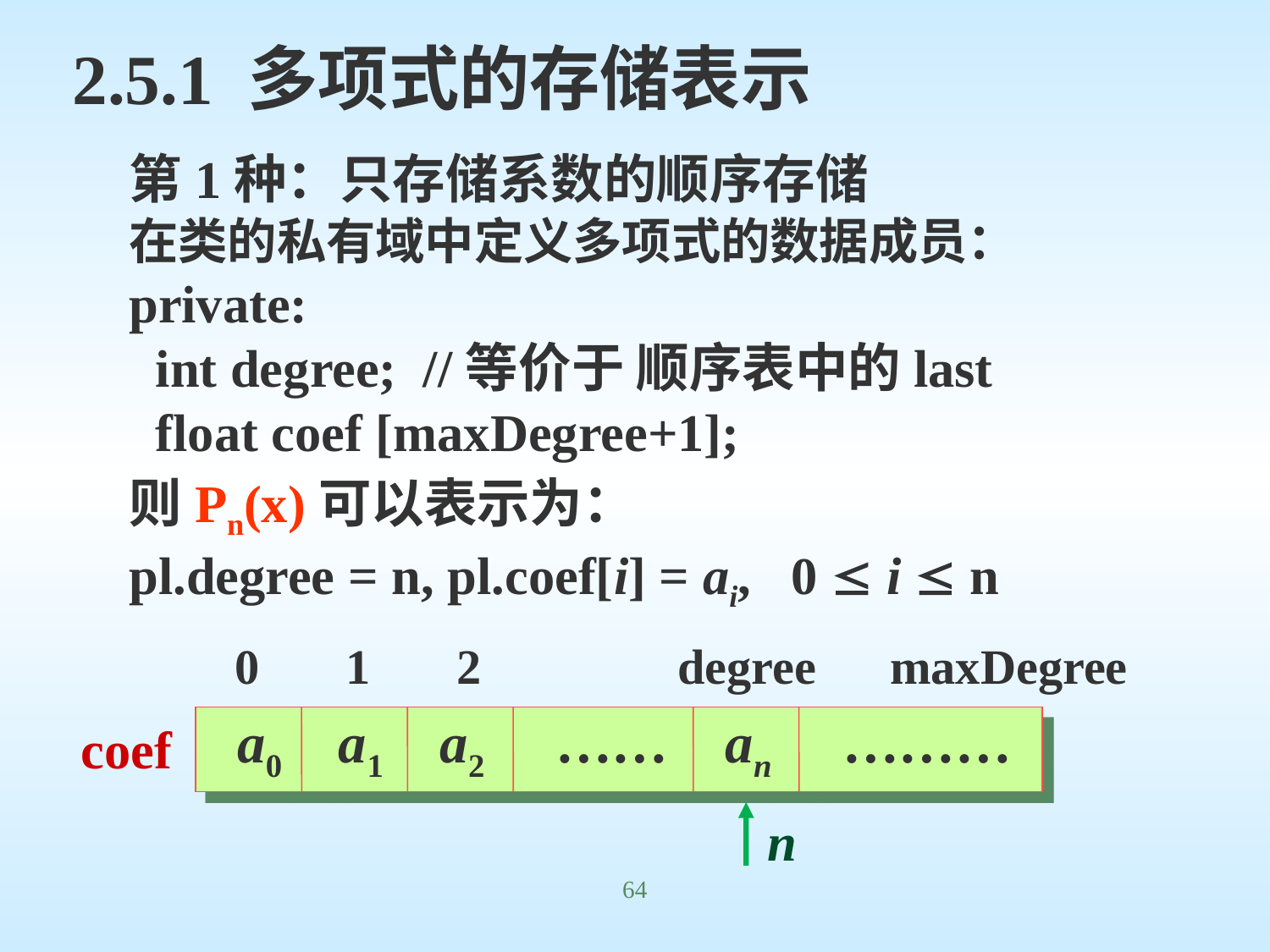

2.5.1 多项式的存储表示
第1种：只存储系数的顺序存储
在类的私有域中定义多项式的数据成员：
private:
  int degree;  //等价于 顺序表中的last
  float coef [maxDegree+1];
则Pn(x)可以表示为：
pl.degree = n, pl.coef[i] = ai,   0 ≤ i ≤ n

0       1       2                degree      maxDegree
a0    a1    a2     ……    an     ………

coef
n

64